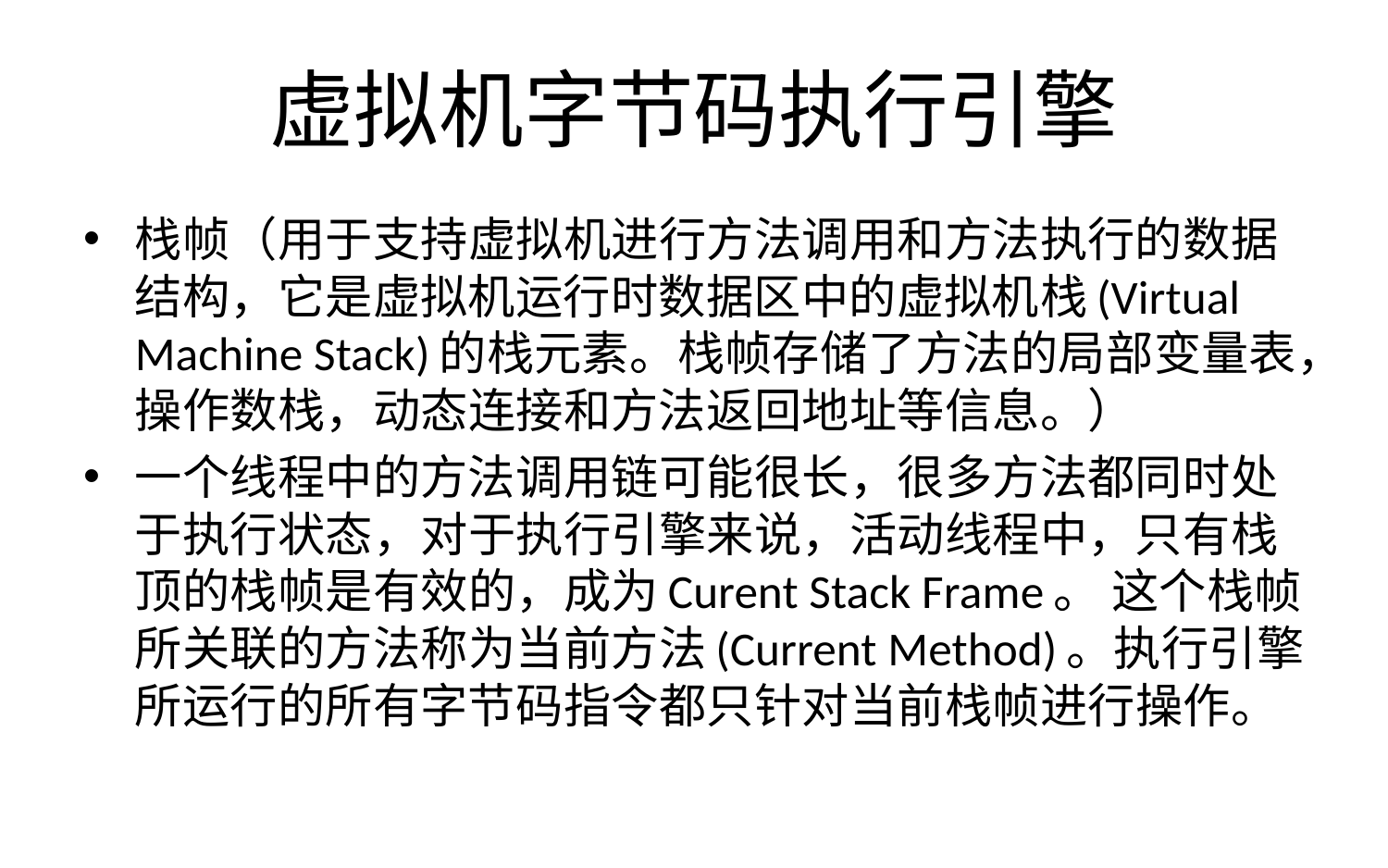

# 虚拟机字节码执行引擎
栈帧（用于支持虚拟机进行方法调用和方法执行的数据结构，它是虚拟机运行时数据区中的虚拟机栈(Virtual Machine Stack)的栈元素。栈帧存储了方法的局部变量表，操作数栈，动态连接和方法返回地址等信息。）
一个线程中的方法调用链可能很长，很多方法都同时处于执行状态，对于执行引擎来说，活动线程中，只有栈顶的栈帧是有效的，成为Curent Stack Frame。 这个栈帧所关联的方法称为当前方法(Current Method)。执行引擎所运行的所有字节码指令都只针对当前栈帧进行操作。